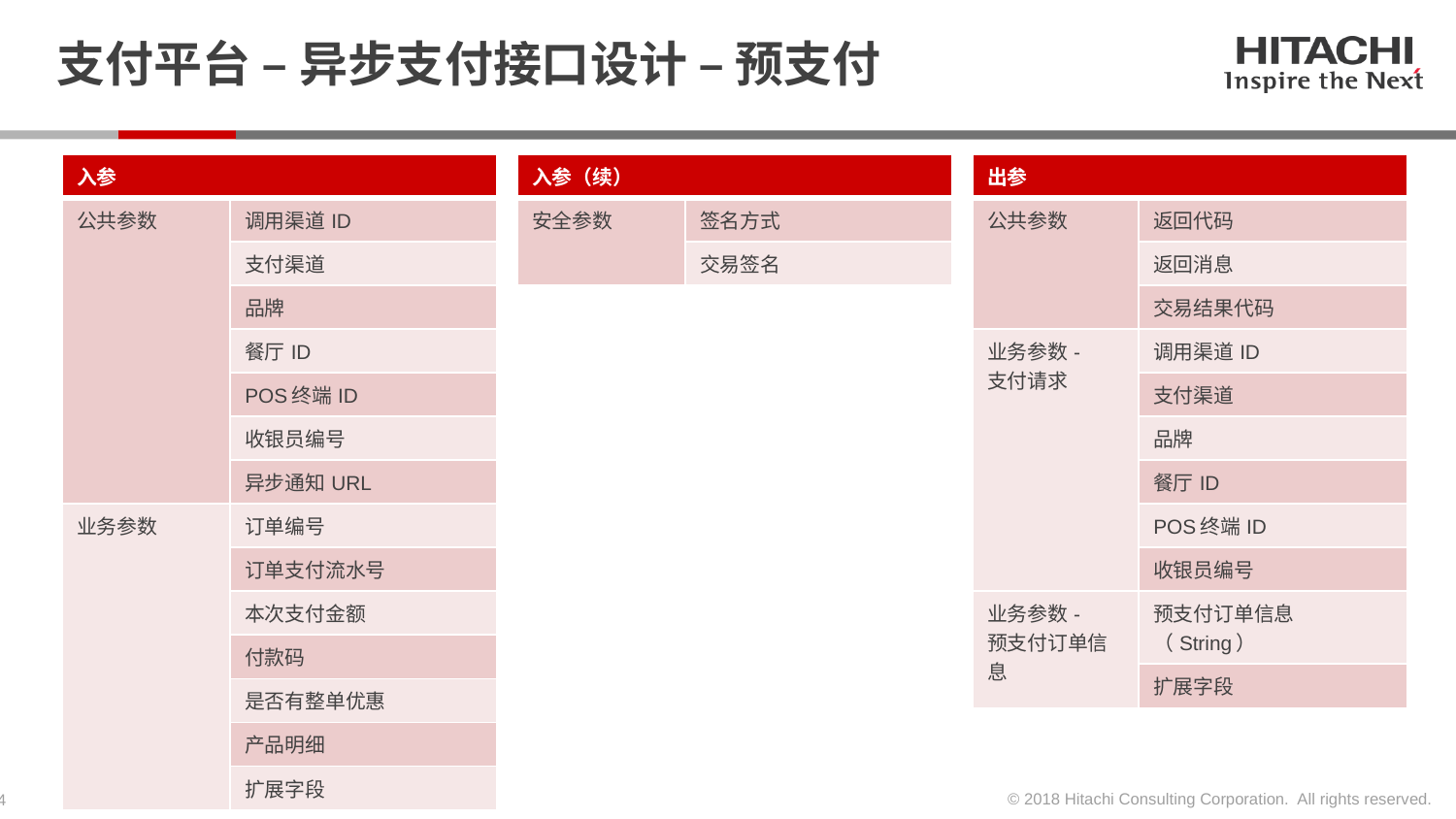

# 支付平台 – 异步支付接口设计 – 预支付
| 入参 |  |
| --- | --- |
| 公共参数 | 调用渠道ID |
|  | 支付渠道 |
|  | 品牌 |
|  | 餐厅ID |
|  | POS终端ID |
|  | 收银员编号 |
|  | 异步通知URL |
| 业务参数 | 订单编号 |
|  | 订单支付流水号 |
|  | 本次支付金额 |
|  | 付款码 |
|  | 是否有整单优惠 |
|  | 产品明细 |
|  | 扩展字段 |
| 入参（续） |  |
| --- | --- |
| 安全参数 | 签名方式 |
|  | 交易签名 |
| 出参 |  |
| --- | --- |
| 公共参数 | 返回代码 |
|  | 返回消息 |
|  | 交易结果代码 |
| 业务参数- 支付请求 | 调用渠道ID |
|  | 支付渠道 |
|  | 品牌 |
|  | 餐厅ID |
|  | POS终端ID |
|  | 收银员编号 |
| 业务参数- 预支付订单信息 | 预支付订单信息（String） |
|  | 扩展字段 |